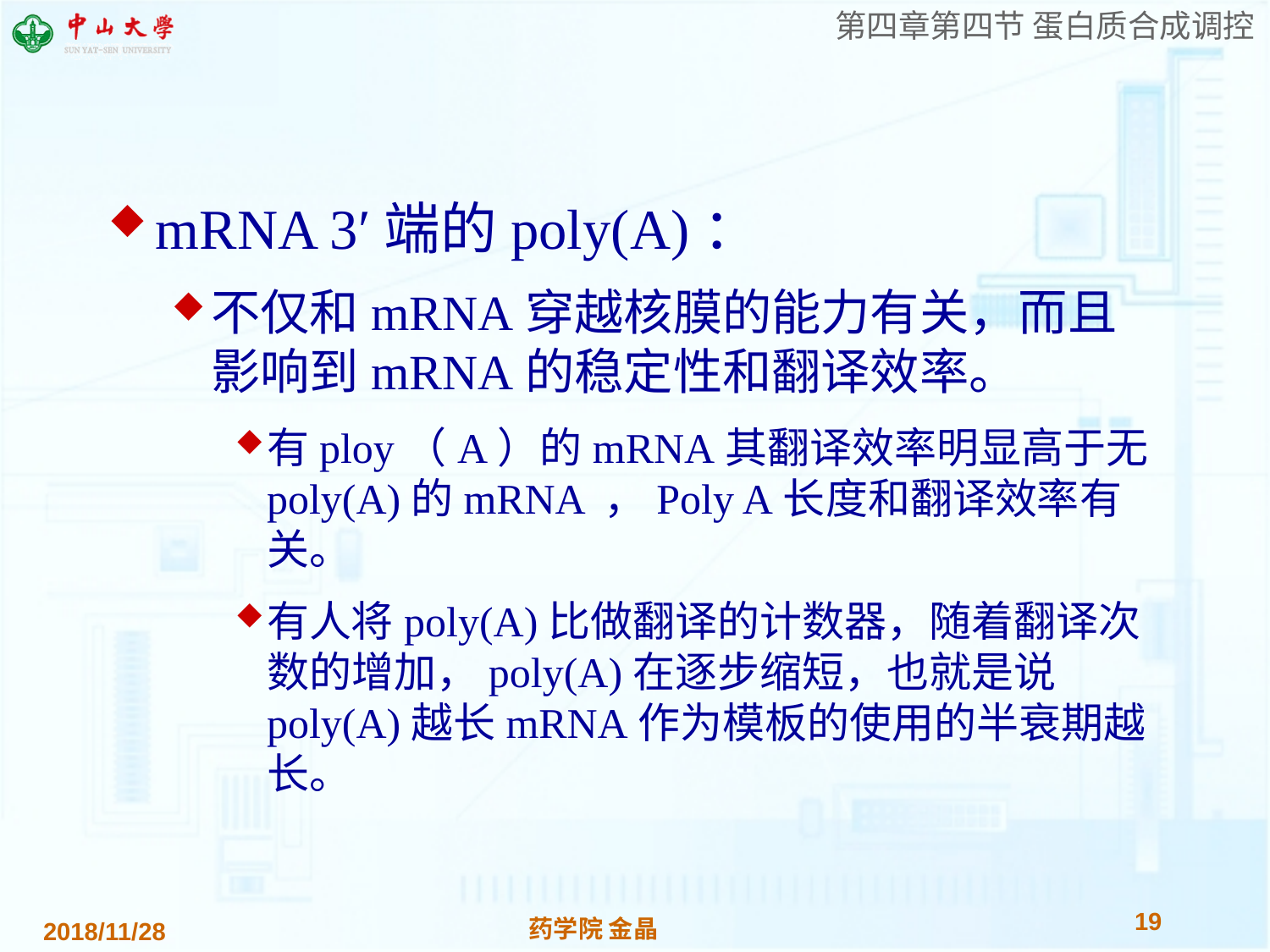

#
mRNA 3′端的poly(A)：
不仅和mRNA穿越核膜的能力有关，而且影响到mRNA的稳定性和翻译效率。
有ploy（A）的mRNA其翻译效率明显高于无poly(A)的mRNA ，Poly A长度和翻译效率有关。
有人将poly(A)比做翻译的计数器，随着翻译次数的增加，poly(A)在逐步缩短，也就是说poly(A)越长mRNA作为模板的使用的半衰期越长。

19
药学院 金晶
2018/11/28